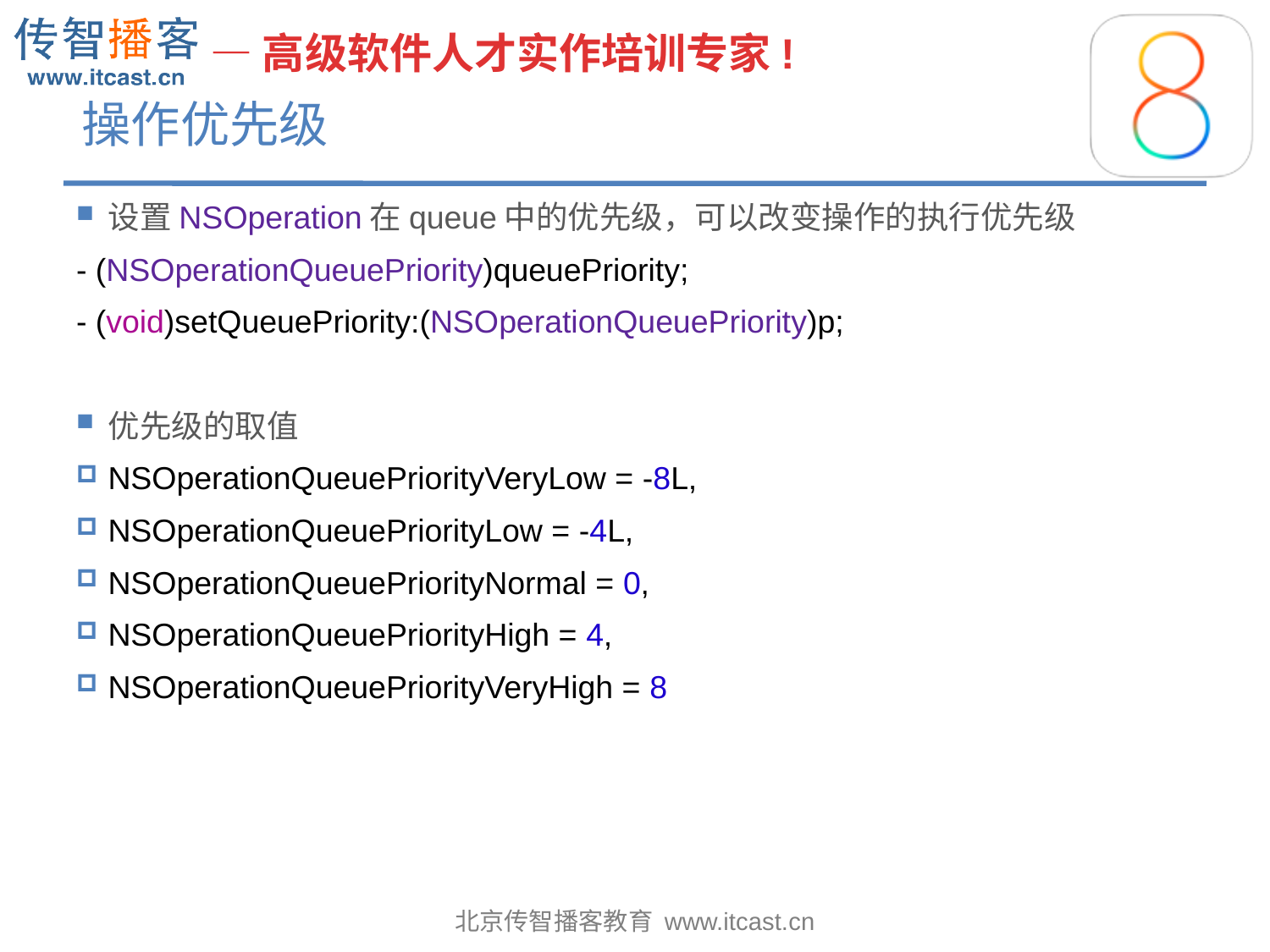

# 操作优先级
设置NSOperation在queue中的优先级，可以改变操作的执行优先级
- (NSOperationQueuePriority)queuePriority;
- (void)setQueuePriority:(NSOperationQueuePriority)p;

优先级的取值
NSOperationQueuePriorityVeryLow = -8L,
NSOperationQueuePriorityLow = -4L,
NSOperationQueuePriorityNormal = 0,
NSOperationQueuePriorityHigh = 4,
NSOperationQueuePriorityVeryHigh = 8